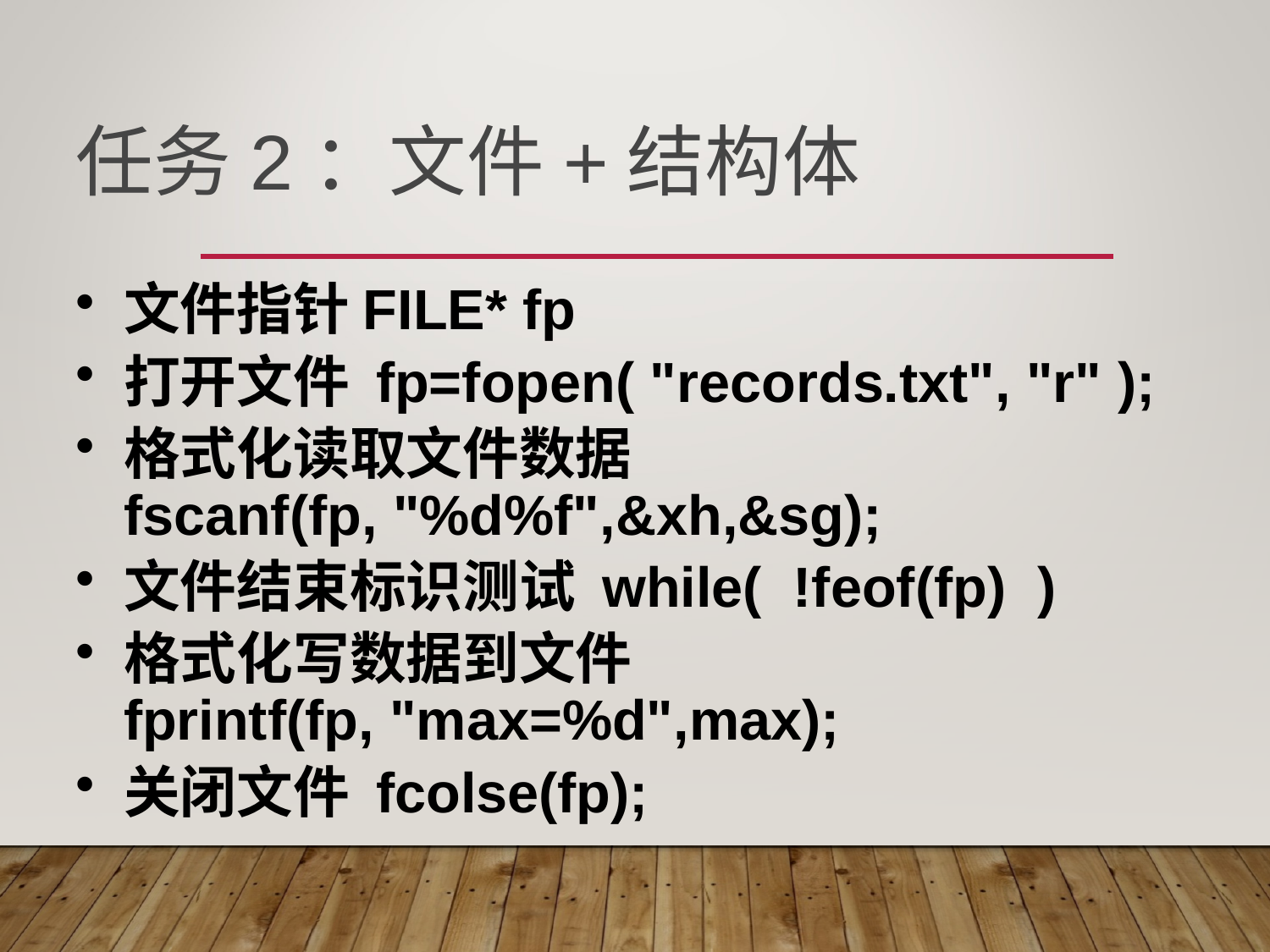

任务2：文件+结构体
文件指针FILE* fp
打开文件 fp=fopen( "records.txt", "r" );
格式化读取文件数据
fscanf(fp, "%d%f",&xh,&sg);
文件结束标识测试 while(  !feof(fp)  )
格式化写数据到文件
fprintf(fp, "max=%d",max);
关闭文件 fcolse(fp);